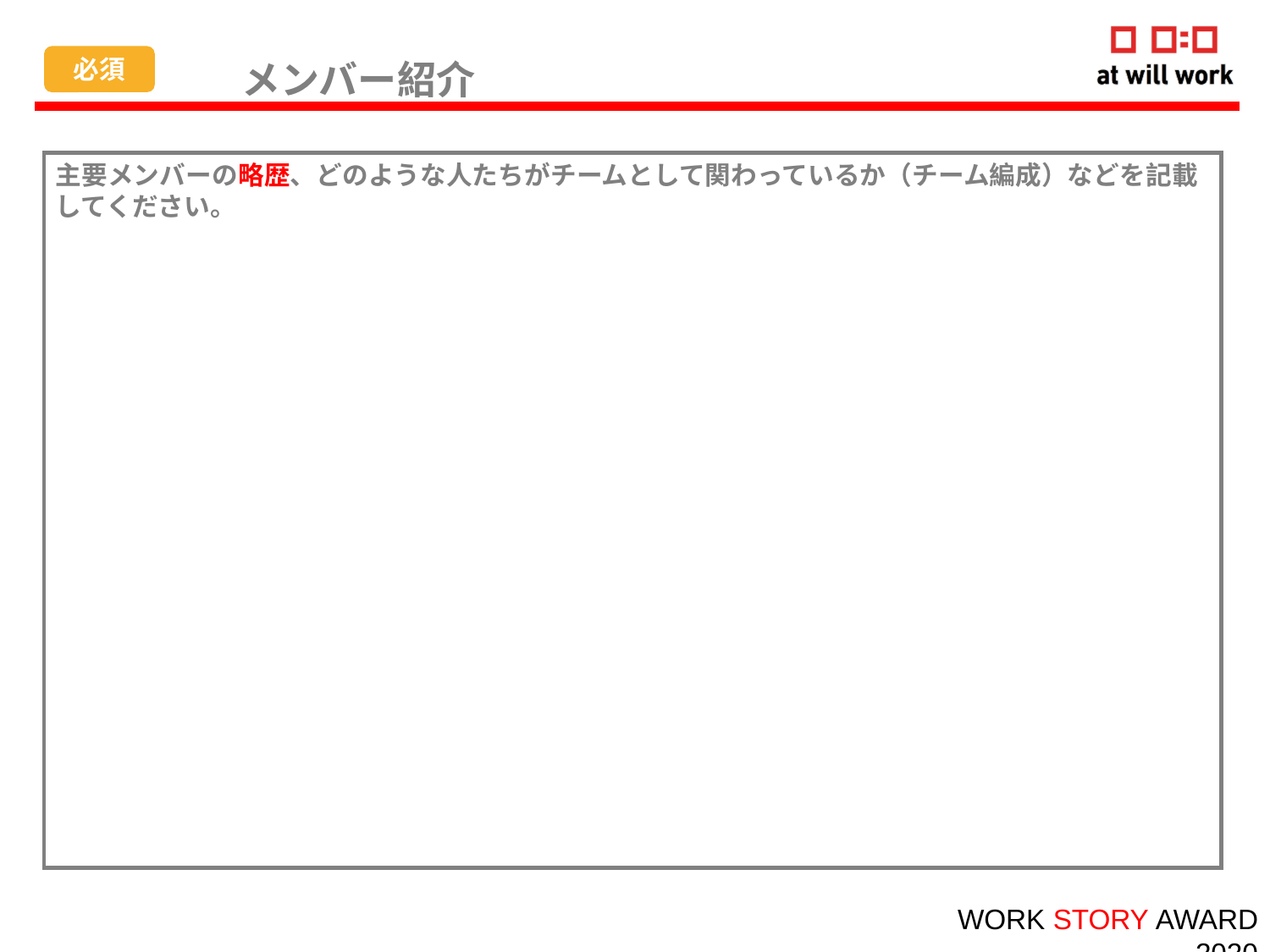

必須
　　　　　メンバー紹介
主要メンバーの略歴、どのような人たちがチームとして関わっているか（チーム編成）などを記載
してください。